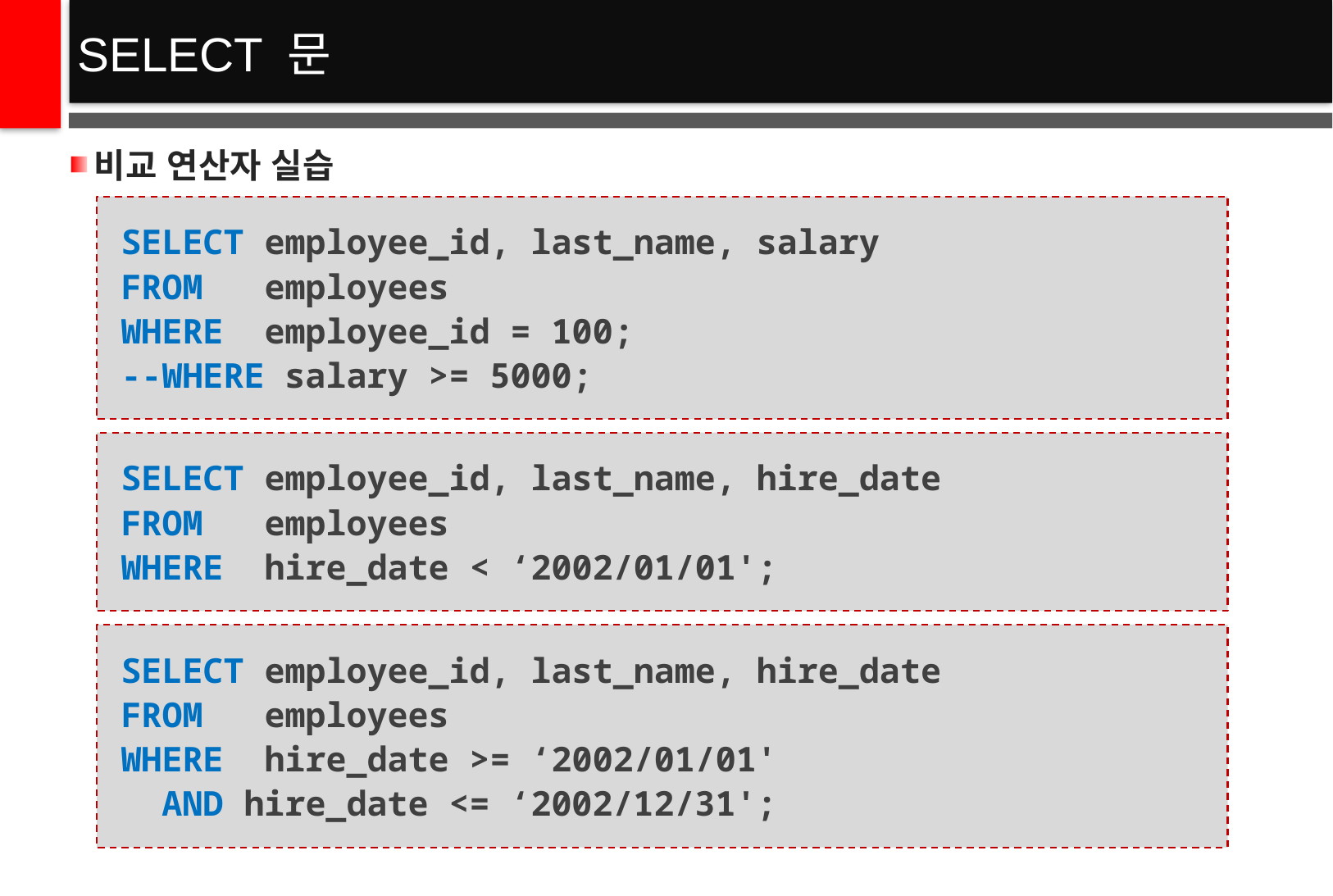

# SELECT 문
비교 연산자 실습
SELECT employee_id, last_name, salary
FROM   employees
WHERE  employee_id = 100;
--WHERE salary >= 5000;
SELECT employee_id, last_name, hire_date
FROM   employees
WHERE  hire_date < ‘2002/01/01';
SELECT employee_id, last_name, hire_date
FROM   employees
WHERE  hire_date >= ‘2002/01/01'
  AND hire_date <= ‘2002/12/31';